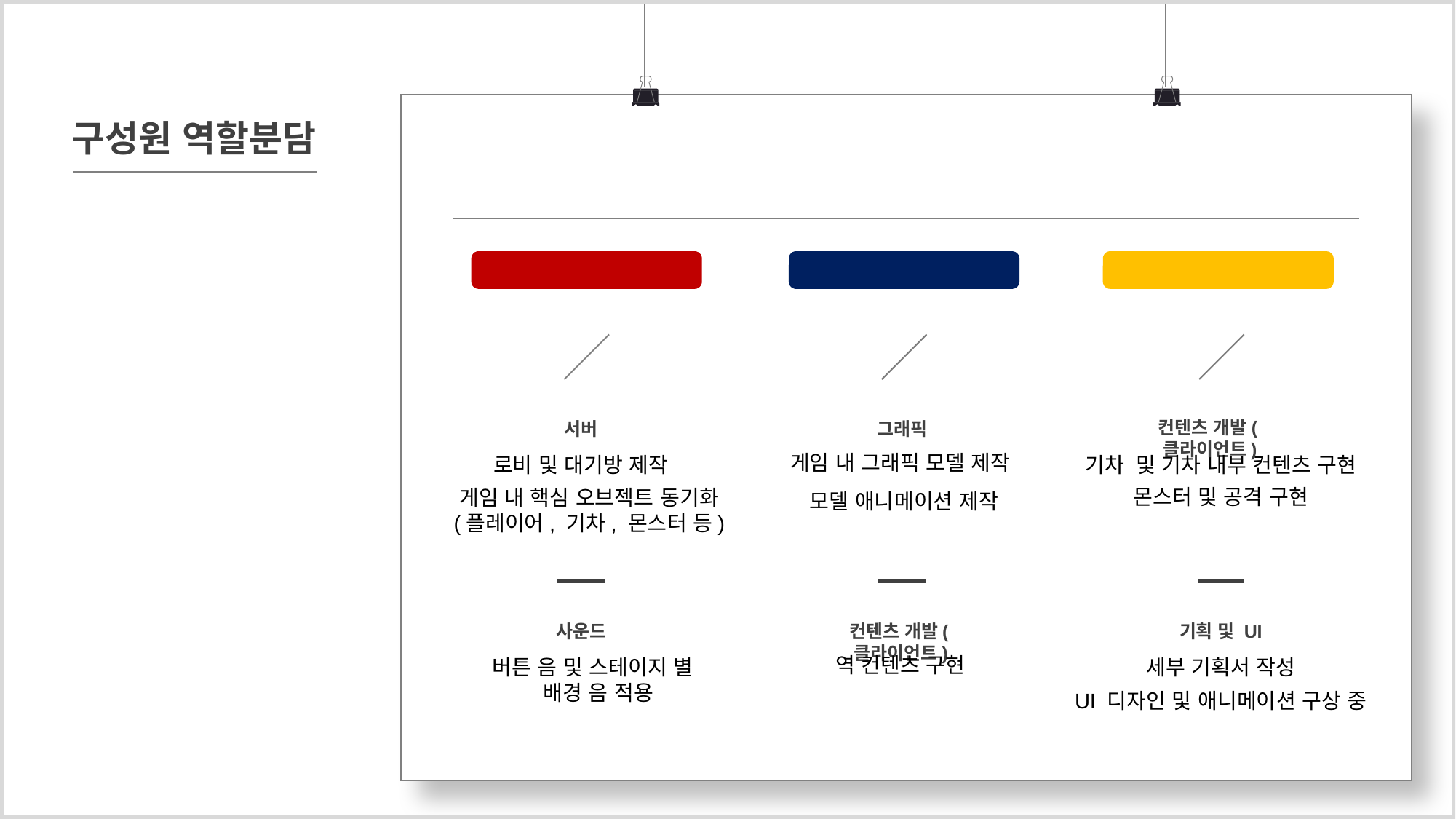

구성원 역할분담
정민지

박대렬

박혜원

컨텐츠 개발(클라이언트)
서버
그래픽
게임 내 그래픽 모델 제작
로비 및 대기방 제작
기차  및 기차 내부 컨텐츠 구현
몬스터 및 공격 구현
게임 내 핵심 오브젝트 동기화
(플레이어, 기차, 몬스터 등)
모델 애니메이션 제작
사운드
컨텐츠 개발(클라이언트)
기획 및 UI
역 컨텐츠 구현
버튼 음 및 스테이지 별
 배경 음 적용
세부 기획서 작성
UI 디자인 및 애니메이션 구상 중